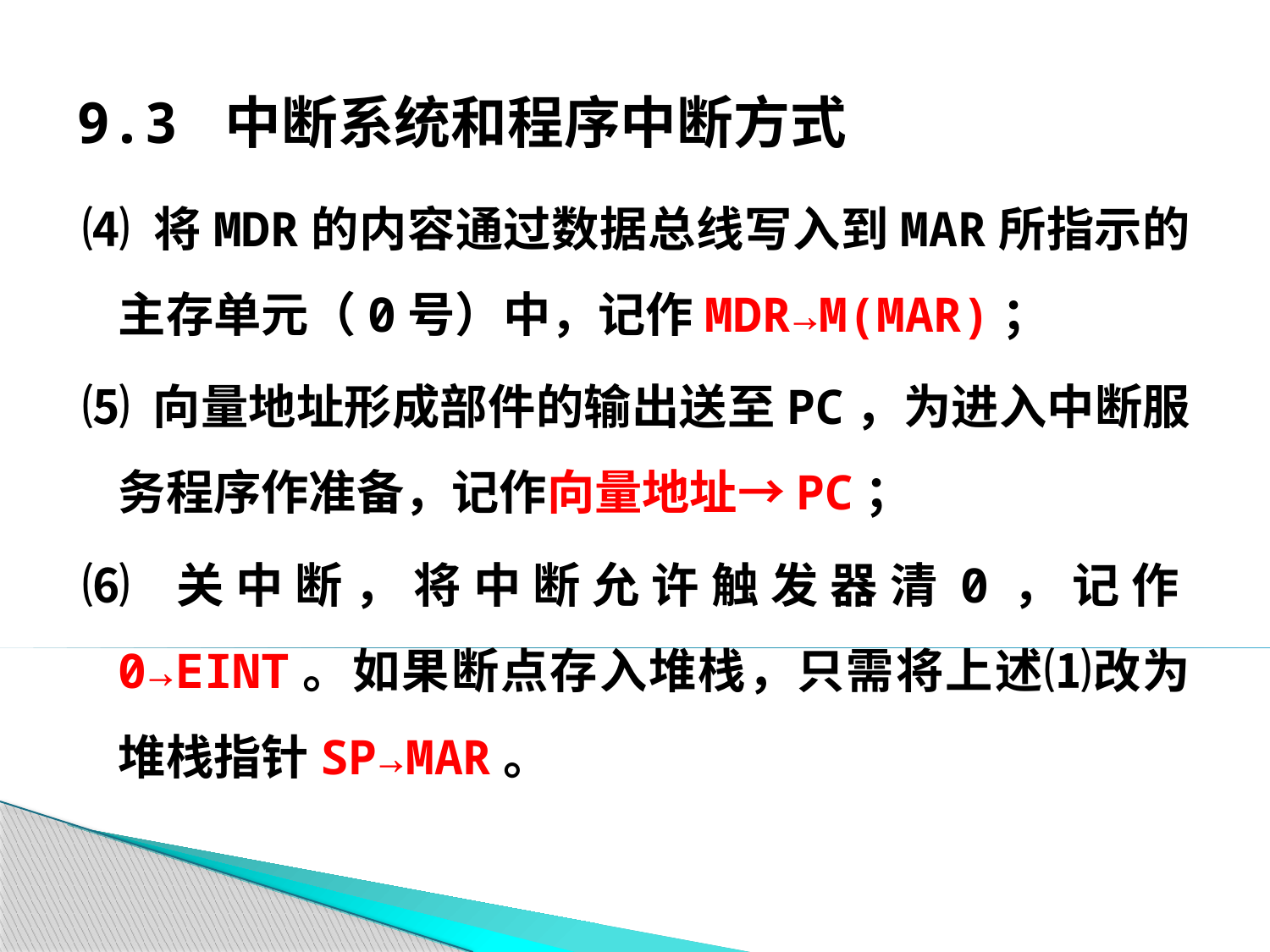

# 9.3 中断系统和程序中断方式
⑷ 将MDR的内容通过数据总线写入到MAR所指示的主存单元（0号）中，记作MDR→M(MAR)；
⑸ 向量地址形成部件的输出送至PC，为进入中断服务程序作准备，记作向量地址→PC；
⑹ 关中断，将中断允许触发器清0，记作0→EINT。如果断点存入堆栈，只需将上述⑴改为堆栈指针SP→MAR。